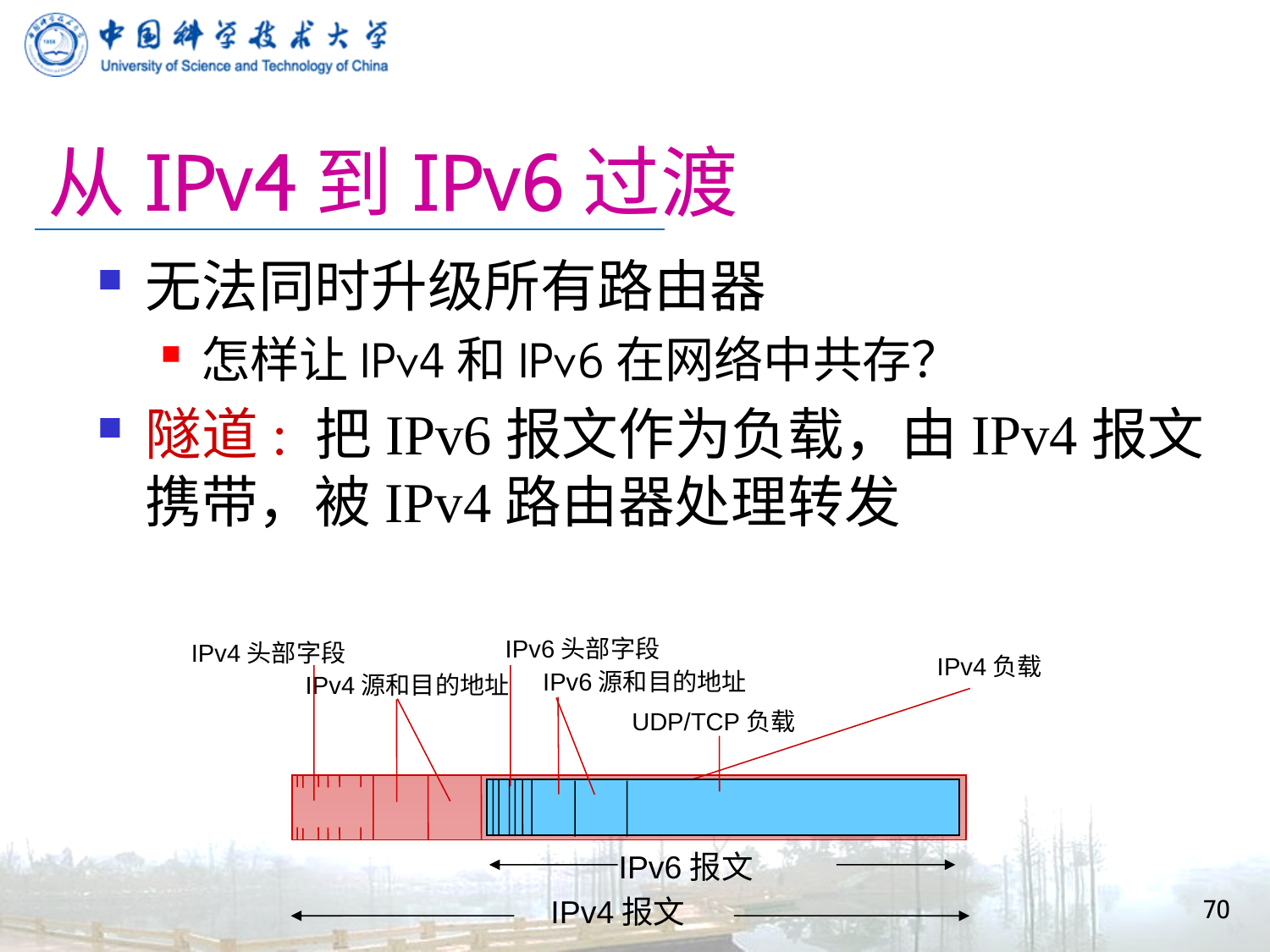

# 从IPv4到IPv6过渡
无法同时升级所有路由器
怎样让IPv4和IPv6在网络中共存？
隧道: 把IPv6报文作为负载，由IPv4报文携带，被IPv4路由器处理转发
IPv4头部字段
IPv6头部字段
IPv6源和目的地址

UDP/TCP负载

IPv4负载

IPv4源和目的地址

IPv6报文

70
IPv4报文